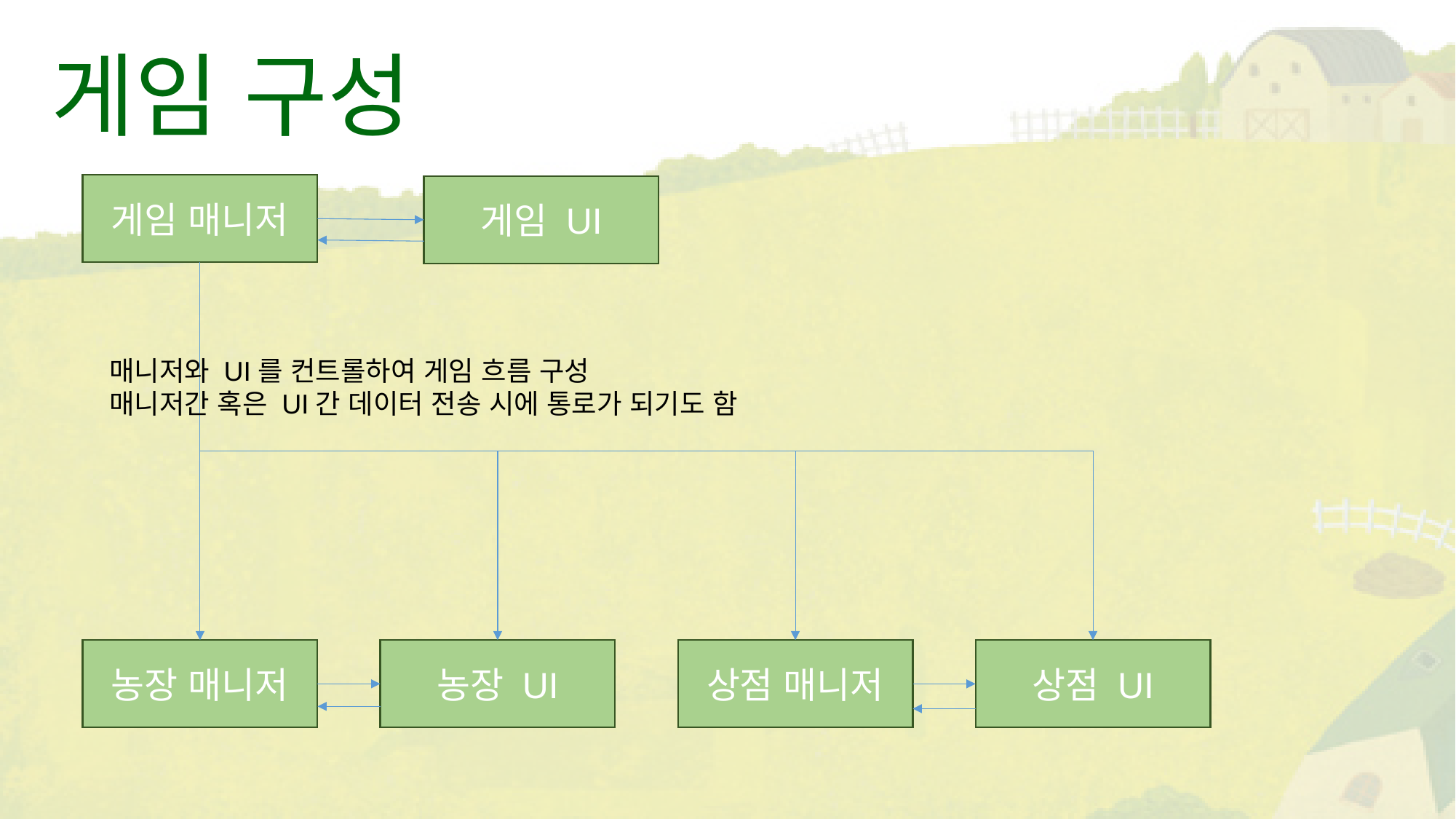

게임 구성
게임 매니저
게임 UI
매니저와 UI를 컨트롤하여 게임 흐름 구성
매니저간 혹은 UI간 데이터 전송 시에 통로가 되기도 함
상점 UI
농장 UI
상점 매니저
농장 매니저